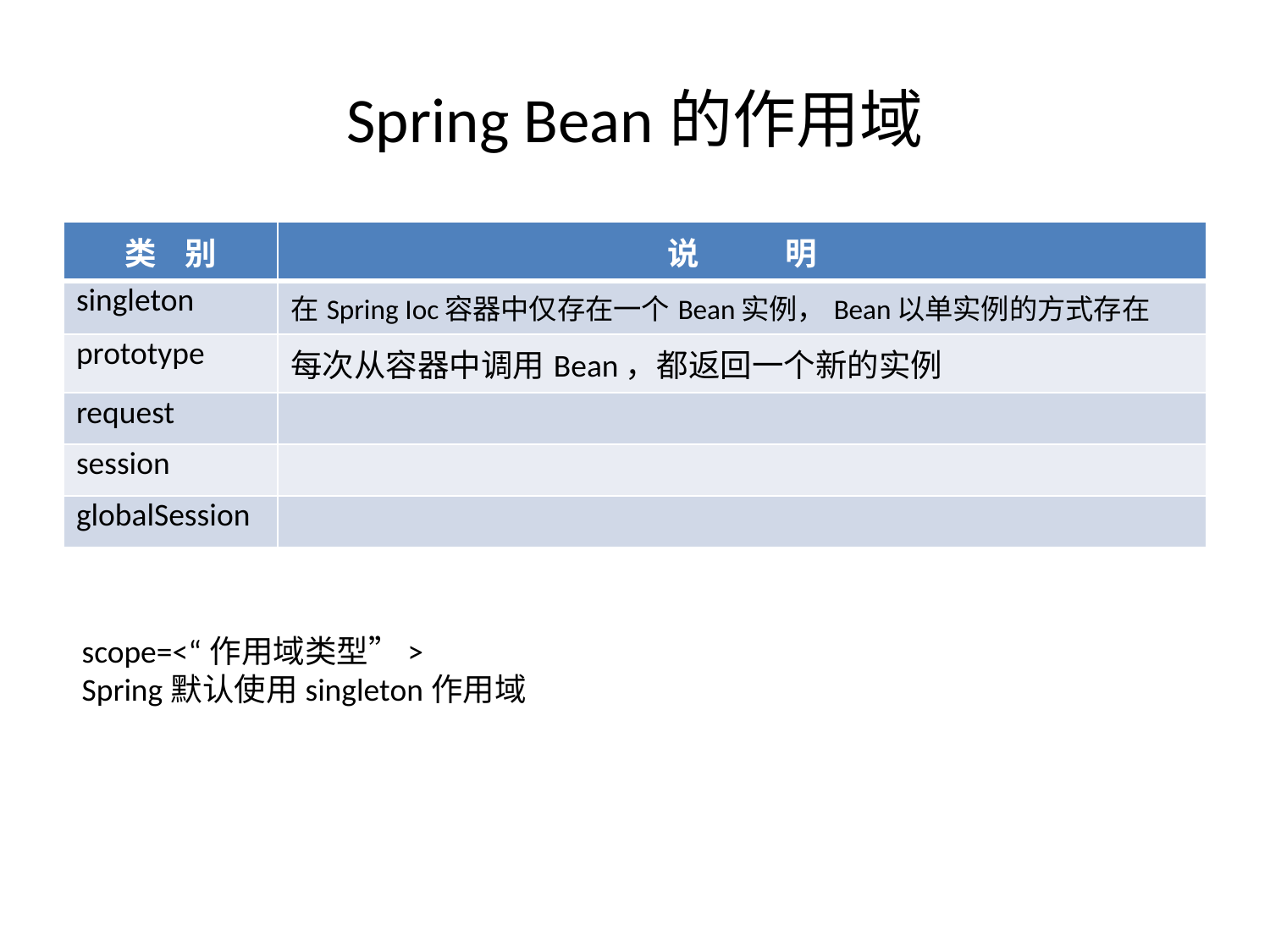

# Spring Bean的作用域
| 类 别 | 说 明 |
| --- | --- |
| singleton | 在Spring Ioc容器中仅存在一个Bean实例，Bean以单实例的方式存在 |
| prototype | 每次从容器中调用Bean，都返回一个新的实例 |
| request |  |
| session |  |
| globalSession |  |
scope=<“作用域类型”>
Spring默认使用singleton作用域